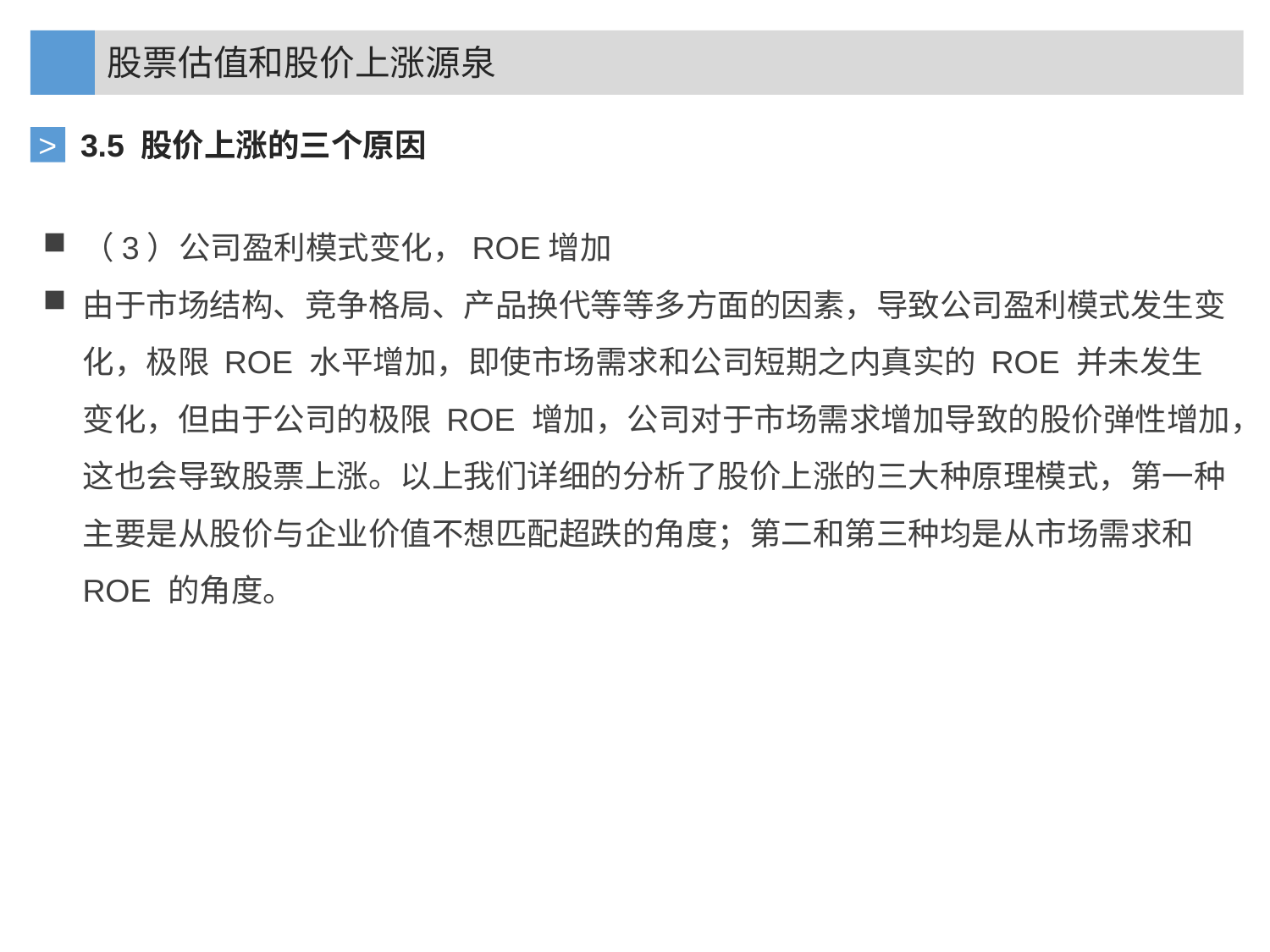

股票估值和股价上涨源泉
3.5 股价上涨的三个原因
>
（3）公司盈利模式变化，ROE增加
由于市场结构、竞争格局、产品换代等等多方面的因素，导致公司盈利模式发生变化，极限 ROE 水平增加，即使市场需求和公司短期之内真实的 ROE 并未发生变化，但由于公司的极限 ROE 增加，公司对于市场需求增加导致的股价弹性增加，这也会导致股票上涨。以上我们详细的分析了股价上涨的三大种原理模式，第一种主要是从股价与企业价值不想匹配超跌的角度；第二和第三种均是从市场需求和 ROE 的角度。